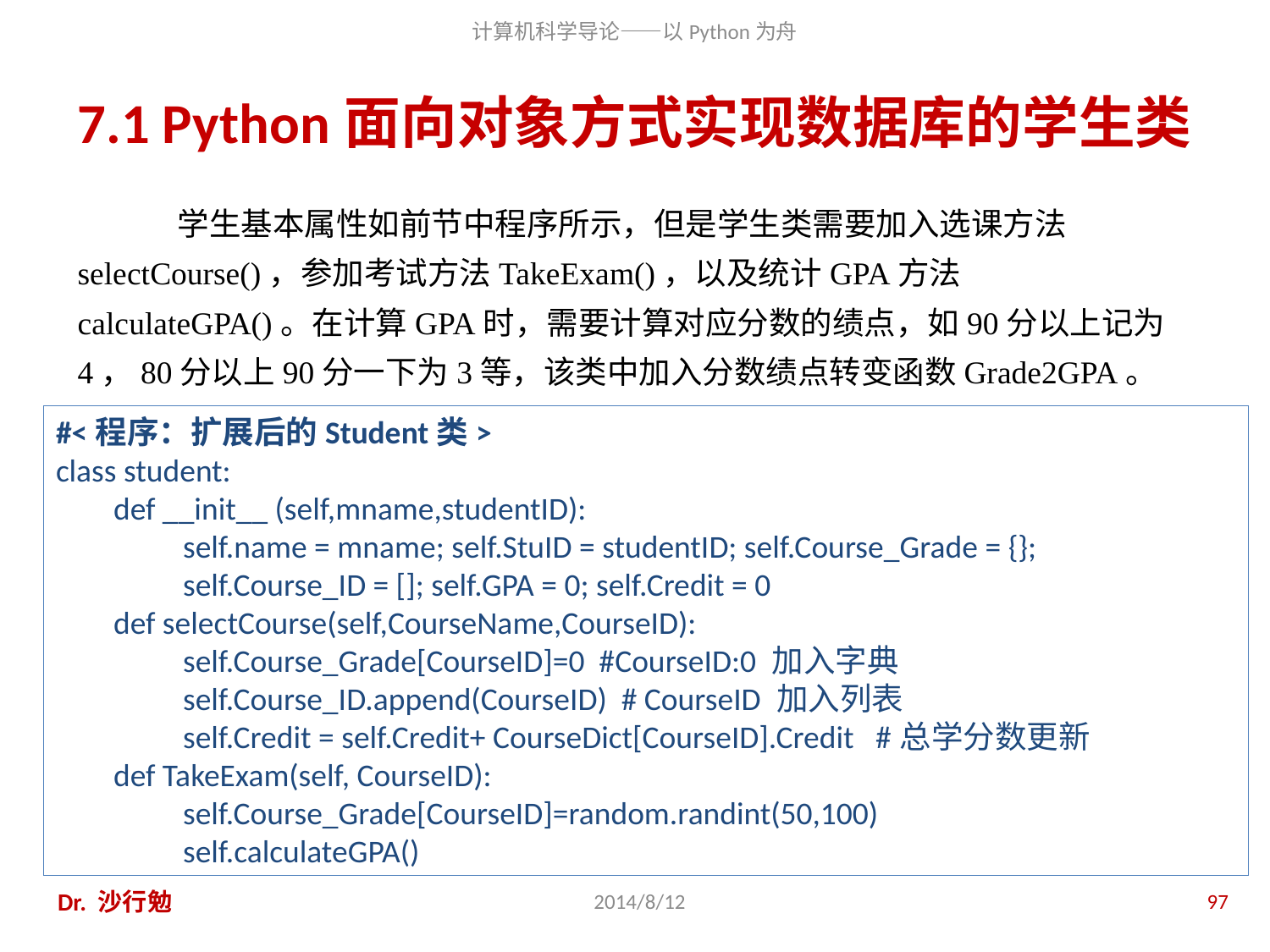

# 7.1 Python面向对象方式实现数据库的学生类
学生基本属性如前节中程序所示，但是学生类需要加入选课方法selectCourse()，参加考试方法TakeExam()，以及统计GPA方法calculateGPA()。在计算GPA时，需要计算对应分数的绩点，如90分以上记为4，80分以上90分一下为3等，该类中加入分数绩点转变函数Grade2GPA。
#<程序：扩展后的Student类>
class student:
        def __init__ (self,mname,studentID):
	self.name = mname; self.StuID = studentID; self.Course_Grade = {};
	self.Course_ID = []; self.GPA = 0; self.Credit = 0
        def selectCourse(self,CourseName,CourseID):
	self.Course_Grade[CourseID]=0  #CourseID:0 加入字典
	self.Course_ID.append(CourseID)  # CourseID 加入列表
	self.Credit = self.Credit+ CourseDict[CourseID].Credit   #总学分数更新
        def TakeExam(self, CourseID):
	self.Course_Grade[CourseID]=random.randint(50,100)
	self.calculateGPA()
Dr. 沙行勉
2014/8/12
97